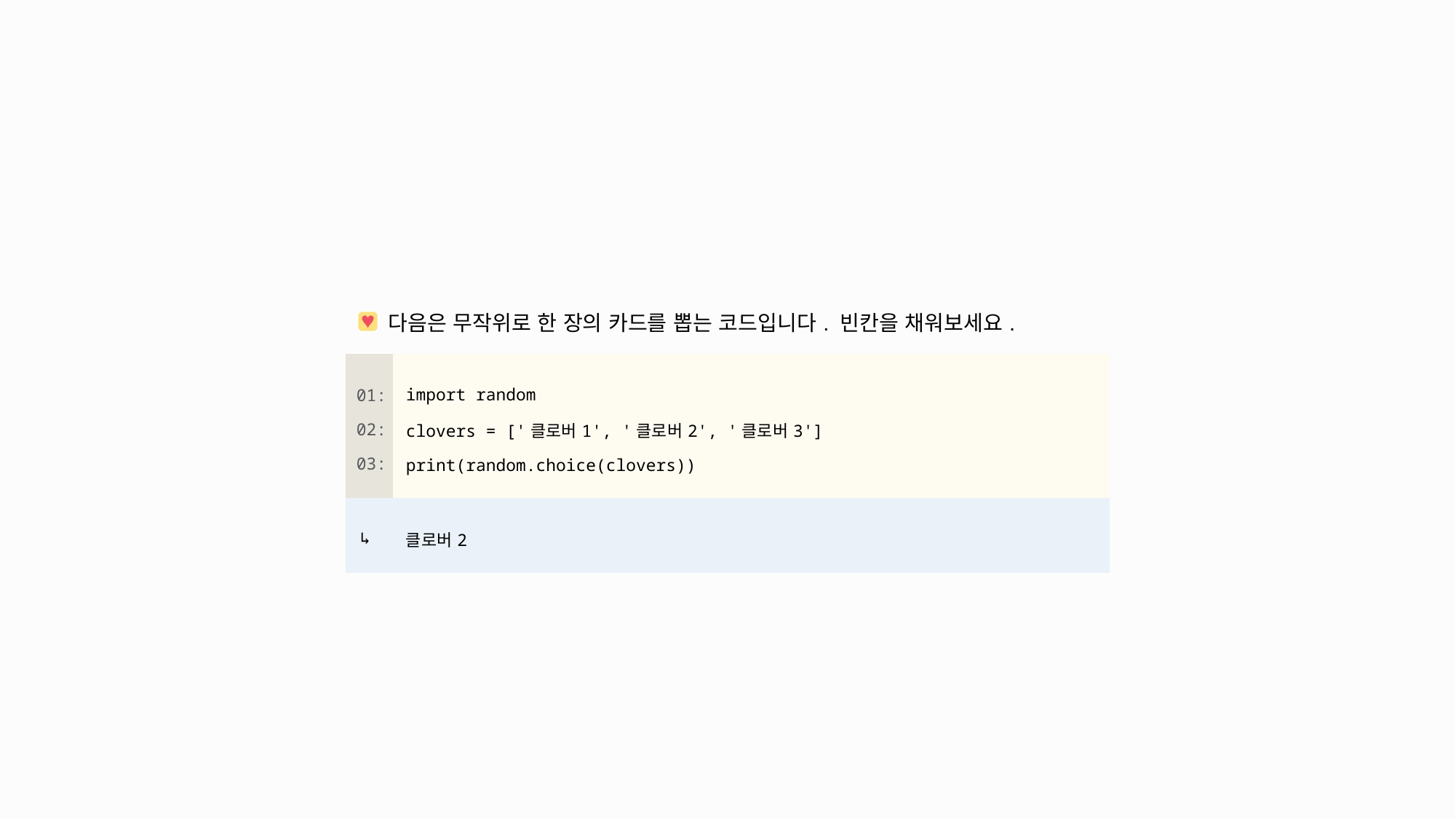

| 다음은 무작위로 한 장의 카드를 뽑는 코드입니다. 빈칸을 채워보세요. |  |
| --- | --- |
| 01: 02: 03: | import random clovers = ['클로버1', '클로버2', '클로버3'] print(random.choice(clovers)) |
| ↳ | 클로버2 |